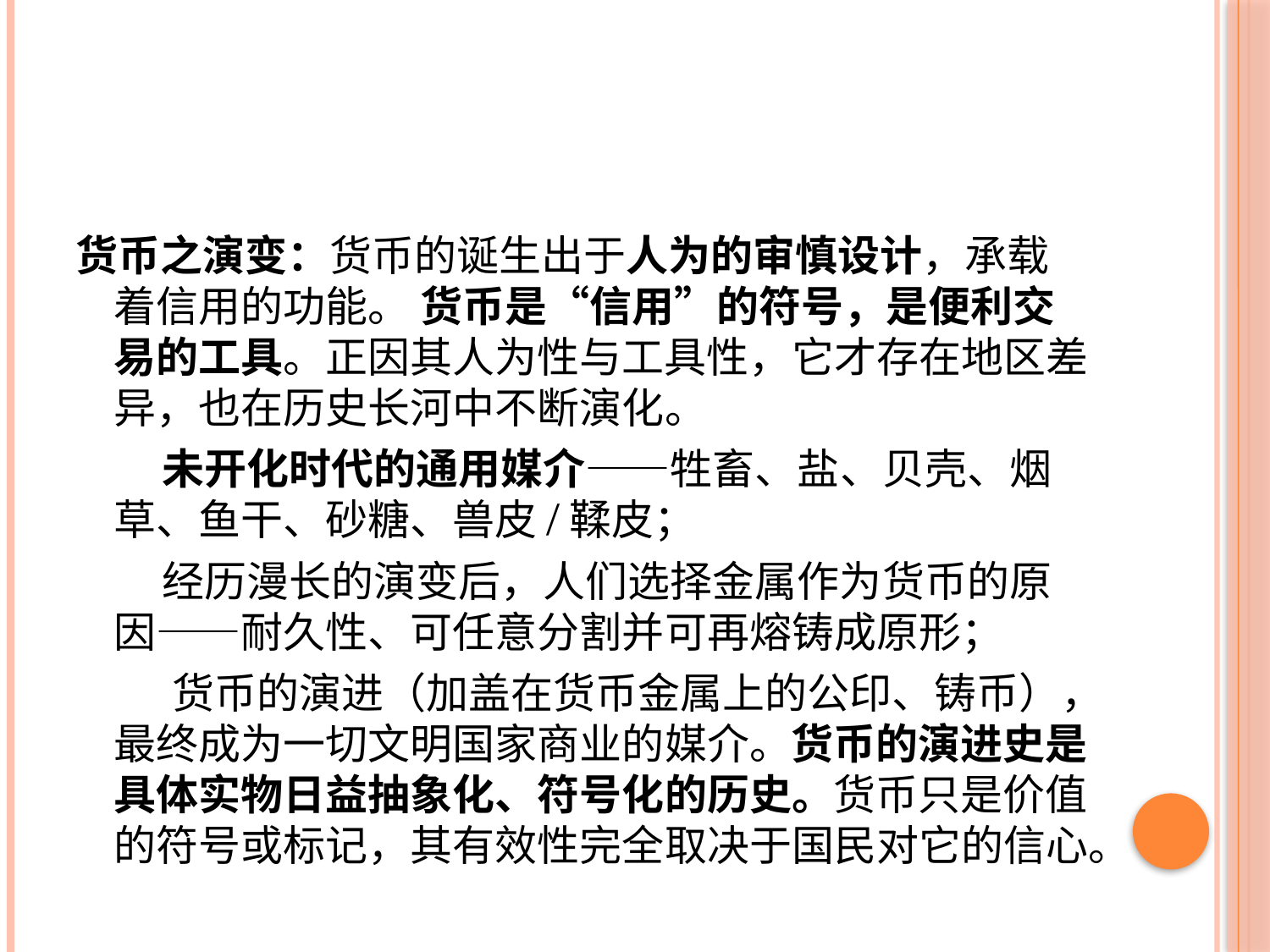

#
货币之演变：货币的诞生出于人为的审慎设计，承载着信用的功能。 货币是“信用”的符号，是便利交易的工具。正因其人为性与工具性，它才存在地区差异，也在历史长河中不断演化。
        未开化时代的通用媒介——牲畜、盐、贝壳、烟草、鱼干、砂糖、兽皮/鞣皮；
        经历漫长的演变后，人们选择金属作为货币的原因——耐久性、可任意分割并可再熔铸成原形；
         货币的演进（加盖在货币金属上的公印、铸币），最终成为一切文明国家商业的媒介。货币的演进史是具体实物日益抽象化、符号化的历史。货币只是价值的符号或标记，其有效性完全取决于国民对它的信心。